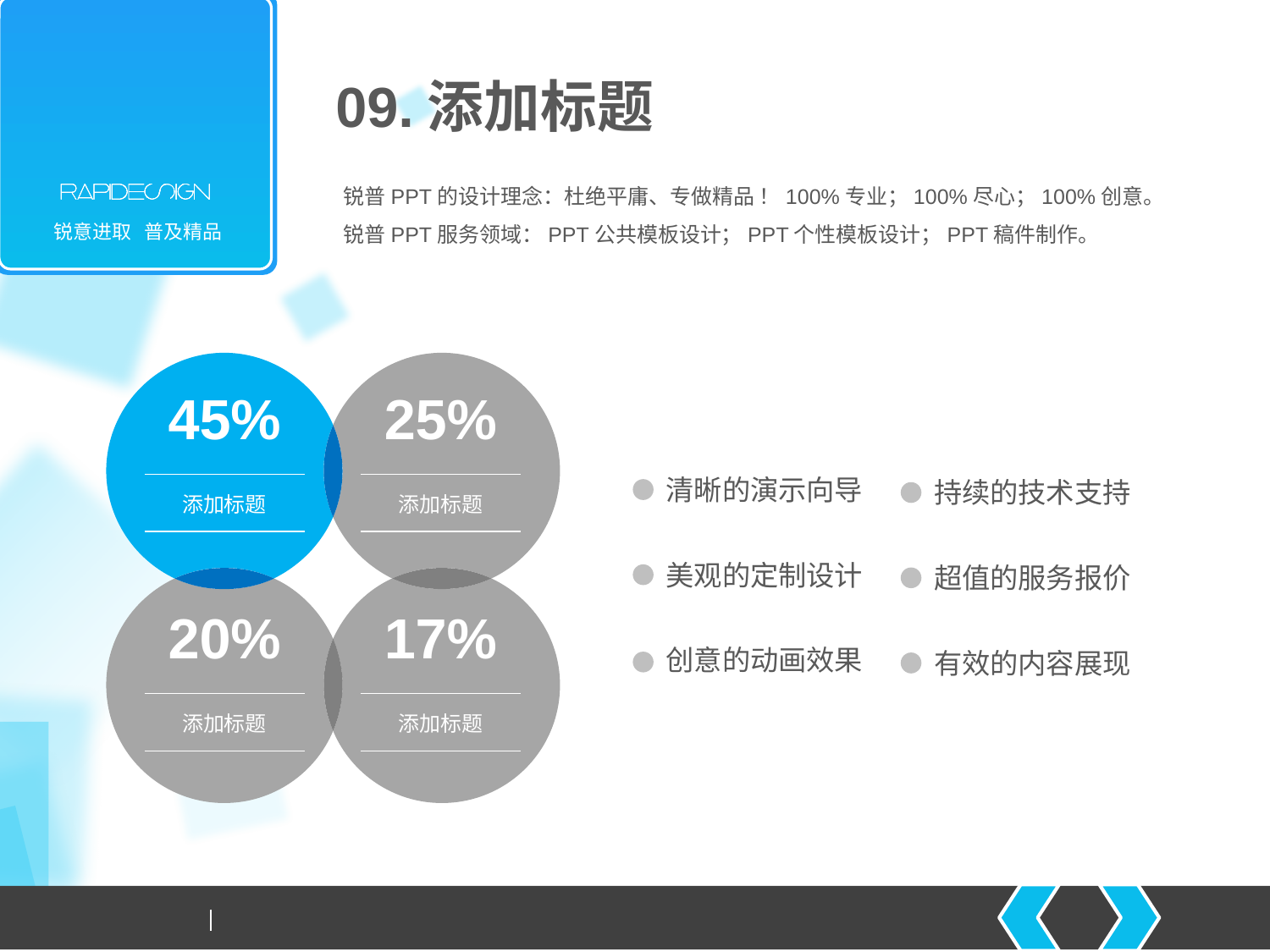

09.添加标题
锐普PPT的设计理念：杜绝平庸、专做精品 ！100%专业；100%尽心；100%创意。
锐普PPT服务领域：PPT公共模板设计；PPT个性模板设计；PPT稿件制作。

45%
25%
添加标题
添加标题
20%
17%
添加标题
添加标题
清晰的演示向导
持续的技术支持

美观的定制设计
超值的服务报价

创意的动画效果
有效的内容展现